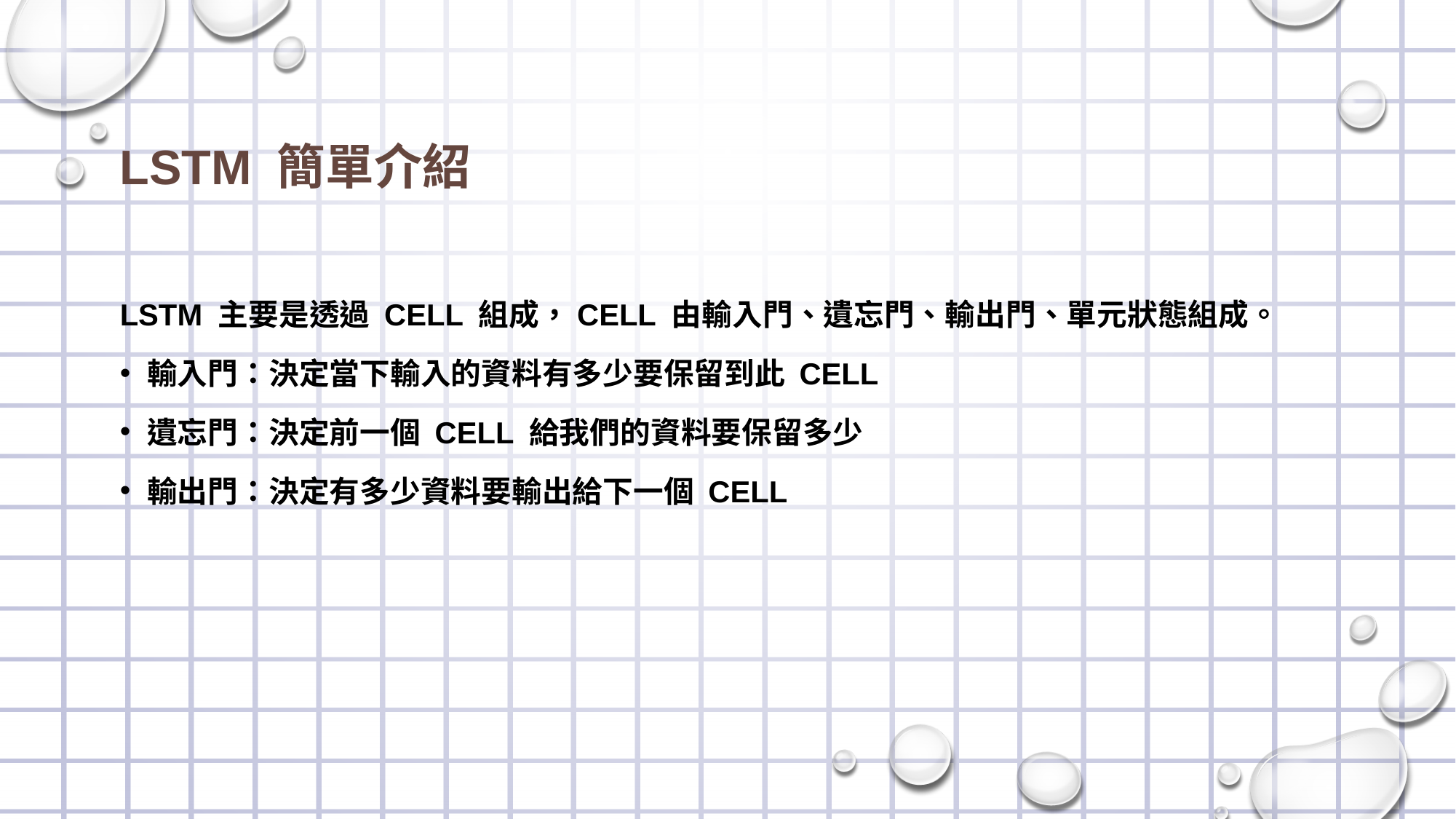

# LSTM 簡單介紹
LSTM 主要是透過 cell 組成，cell 由輸入門、遺忘門、輸出門、單元狀態組成。
輸入門：決定當下輸入的資料有多少要保留到此 cell
遺忘門：決定前一個 cell 給我們的資料要保留多少
輸出門：決定有多少資料要輸出給下一個 cell